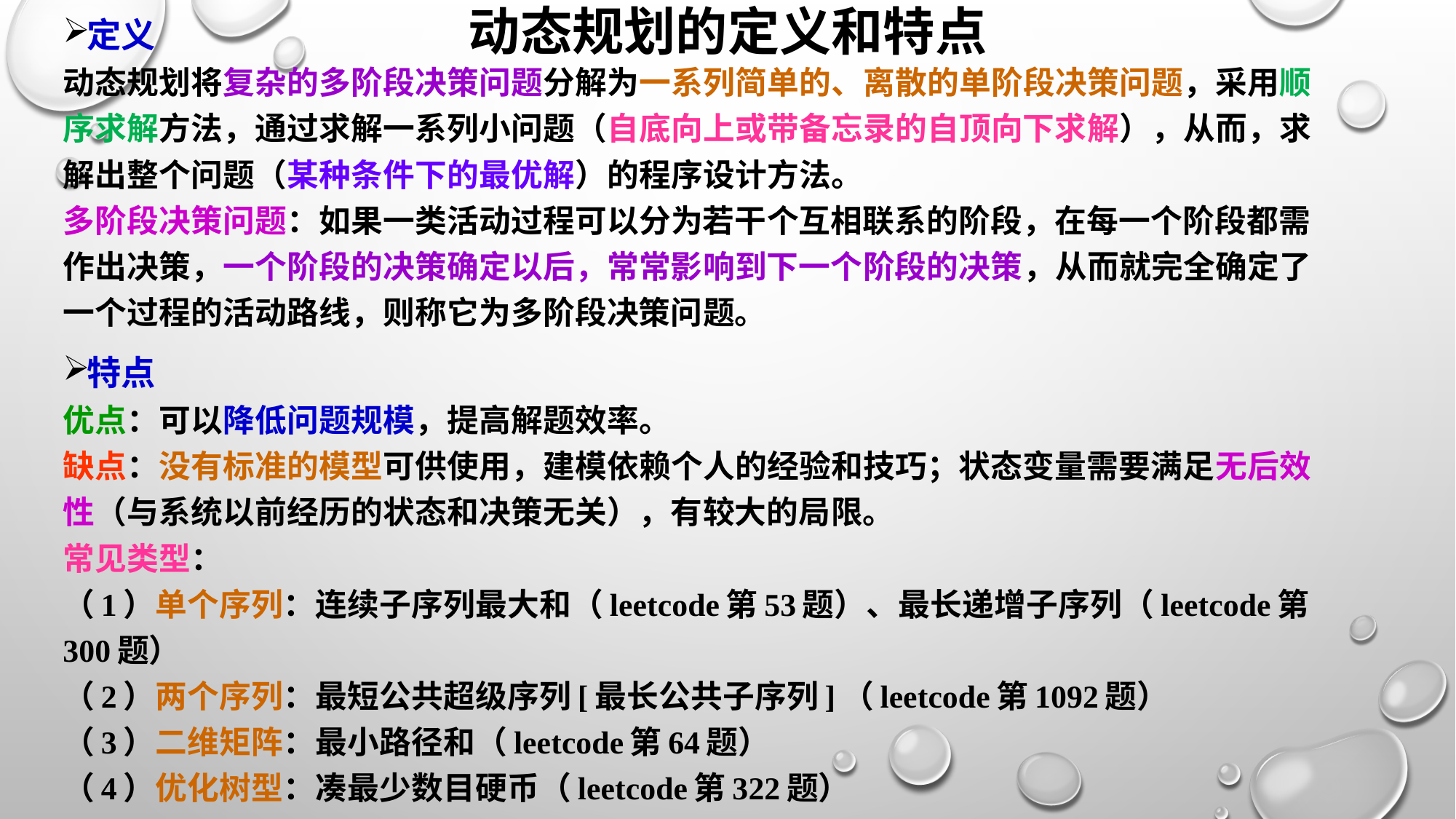

定义
动态规划将复杂的多阶段决策问题分解为一系列简单的、离散的单阶段决策问题，采用顺序求解方法，通过求解一系列小问题（自底向上或带备忘录的自顶向下求解），从而，求解出整个问题（某种条件下的最优解）的程序设计方法。
多阶段决策问题：如果一类活动过程可以分为若干个互相联系的阶段，在每一个阶段都需作出决策，一个阶段的决策确定以后，常常影响到下一个阶段的决策，从而就完全确定了一个过程的活动路线，则称它为多阶段决策问题。
特点
优点：可以降低问题规模，提高解题效率。
缺点：没有标准的模型可供使用，建模依赖个人的经验和技巧；状态变量需要满足无后效性（与系统以前经历的状态和决策无关），有较大的局限。
常见类型：
（1）单个序列：连续子序列最大和（leetcode第53题）、最长递增子序列（leetcode第300题）
（2）两个序列：最短公共超级序列[最长公共子序列]（leetcode第1092题）
（3）二维矩阵：最小路径和（leetcode第64题）
（4）优化树型：凑最少数目硬币（leetcode第322题）
# 动态规划的定义和特点